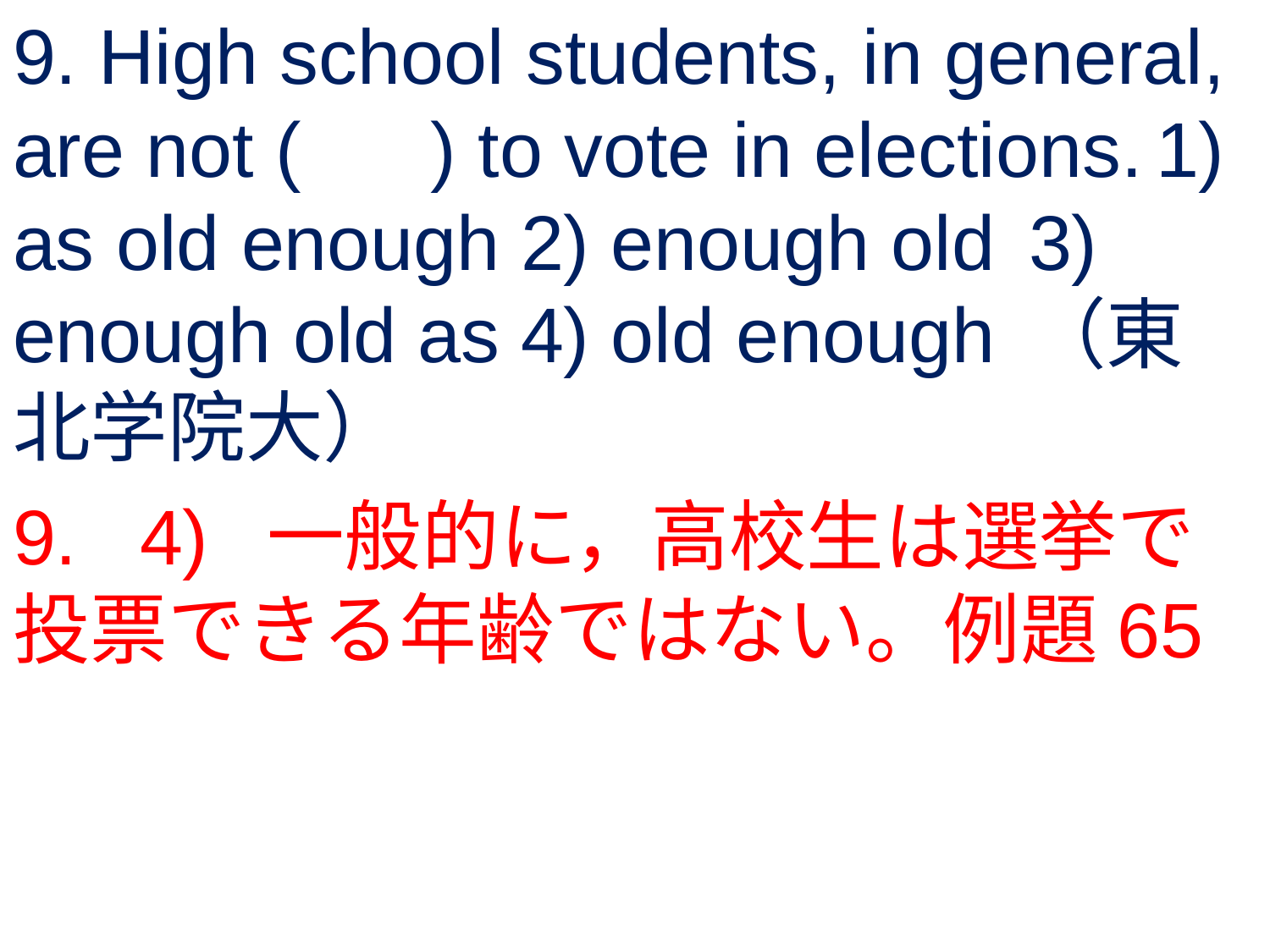

# 9. High school students, in general, are not (      ) to vote in elections.	1) as old enough	2) enough old	3) enough old as	4) old enough	（東北学院大）
9.	4) 	一般的に，高校生は選挙で投票できる年齢ではない。例題65